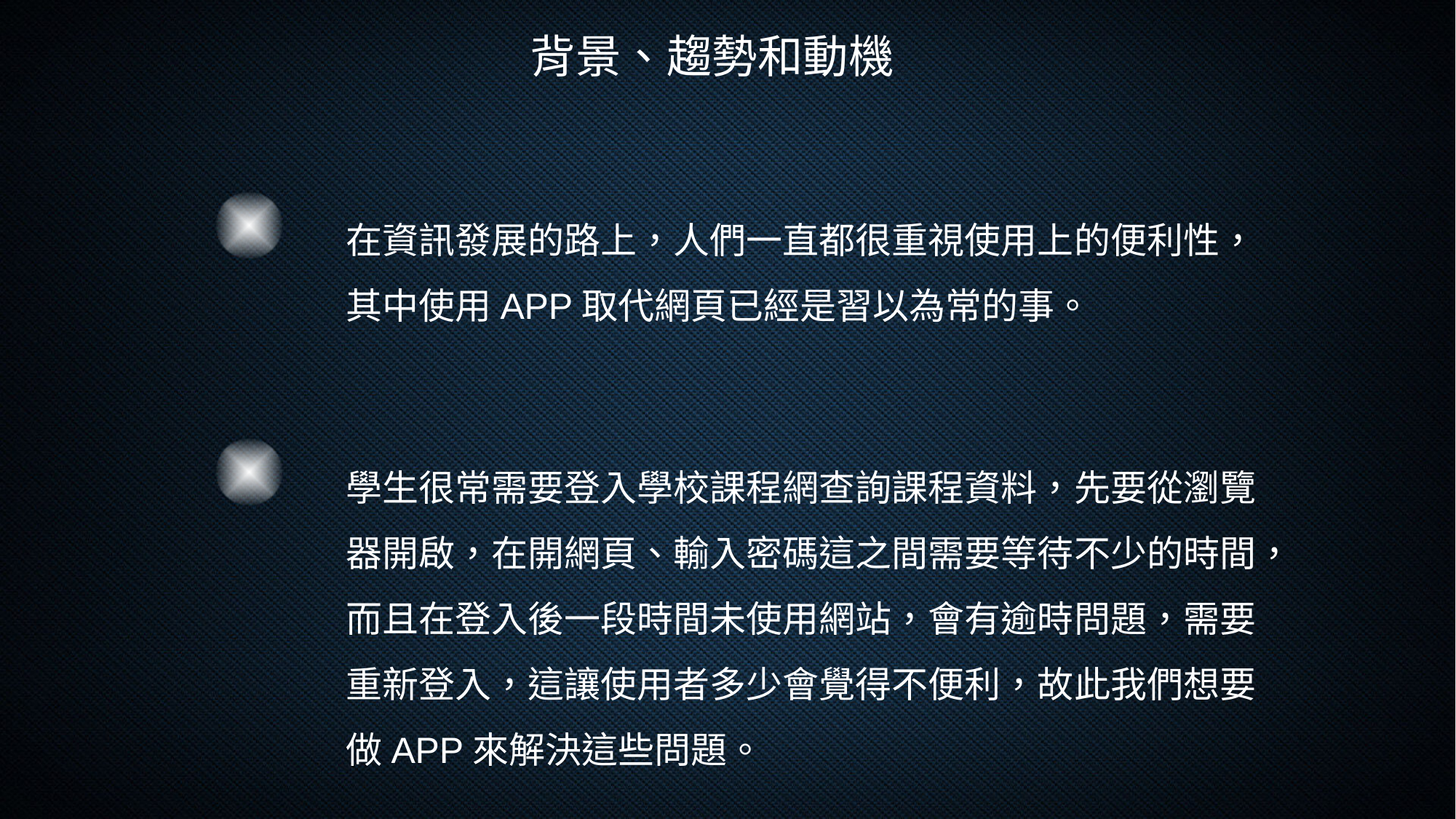

背景、趨勢和動機

在資訊發展的路上，人們一直都很重視使用上的便利性，其中使用APP取代網頁已經是習以為常的事。

學生很常需要登入學校課程網查詢課程資料，先要從瀏覽器開啟，在開網頁、輸入密碼這之間需要等待不少的時間，而且在登入後一段時間未使用網站，會有逾時問題，需要重新登入，這讓使用者多少會覺得不便利，故此我們想要做APP來解決這些問題。